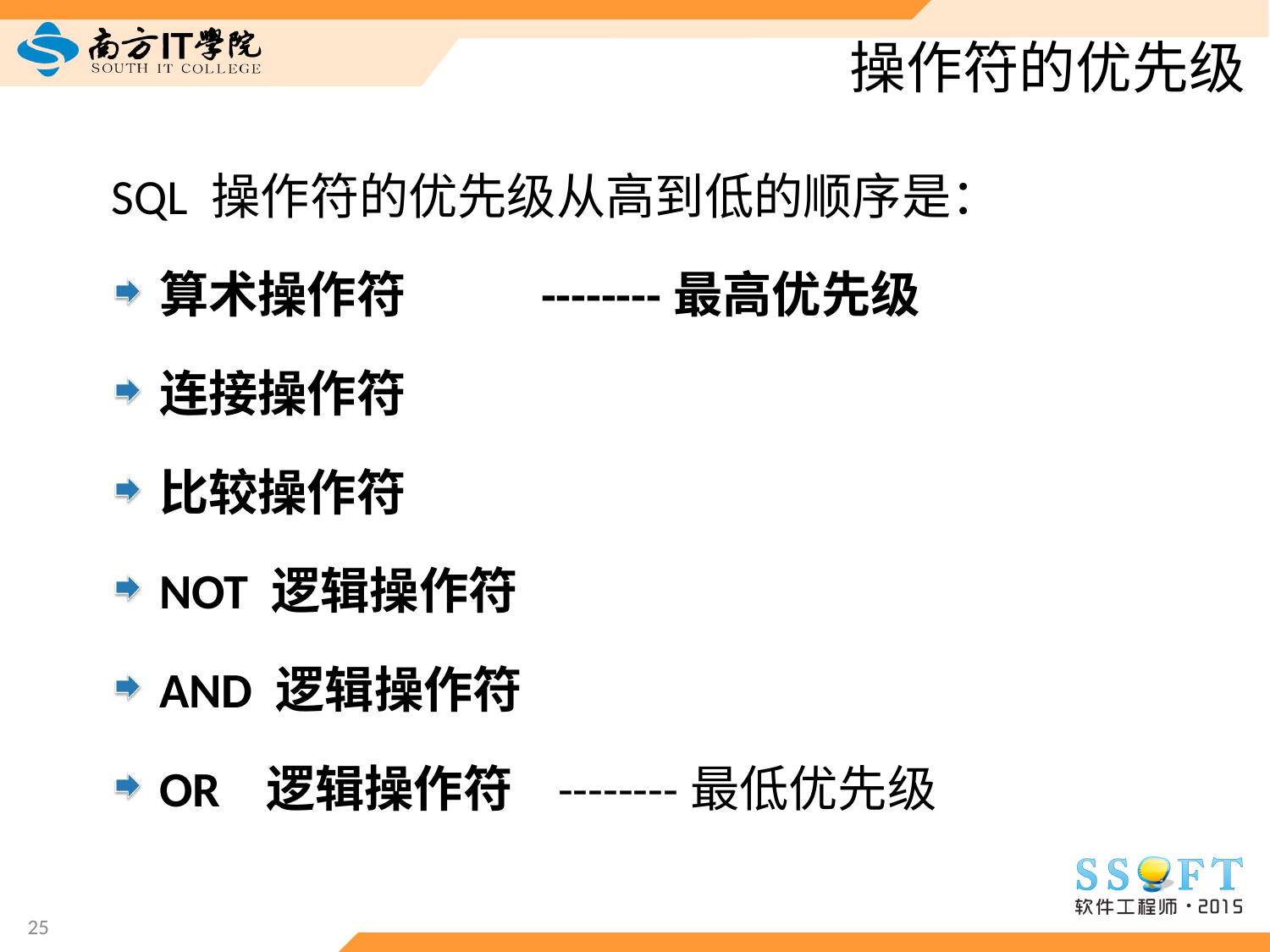

# 操作符的优先级
SQL 操作符的优先级从高到低的顺序是：
算术操作符           --------最高优先级
连接操作符
比较操作符
NOT 逻辑操作符
AND 逻辑操作符
OR   逻辑操作符   --------最低优先级
25